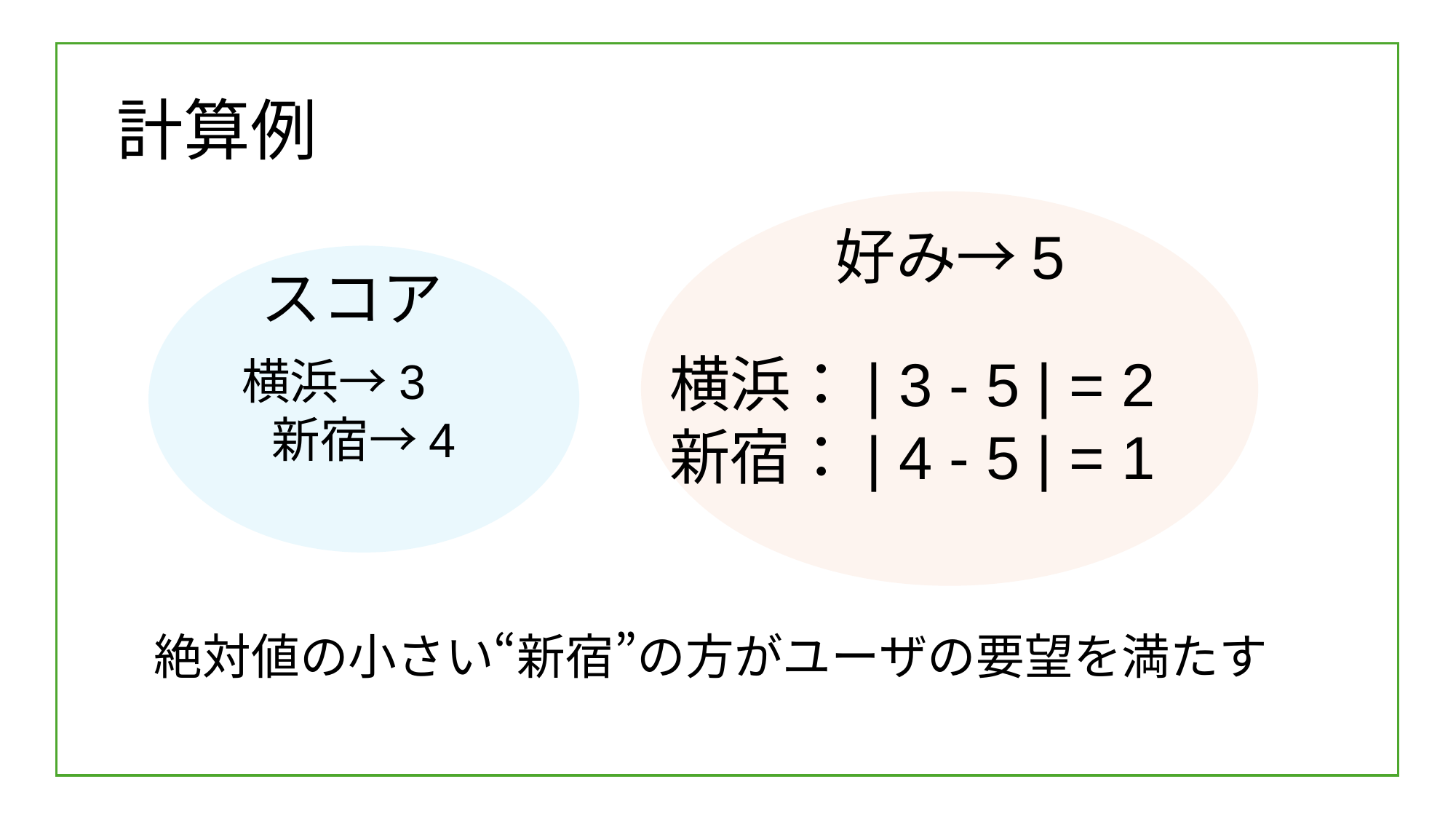

計算例

好み→5

スコア
横浜：| 3 - 5 | = 2
新宿：| 4 - 5 | = 1
横浜→3　新宿→4
絶対値の小さい“新宿”の方がユーザの要望を満たす